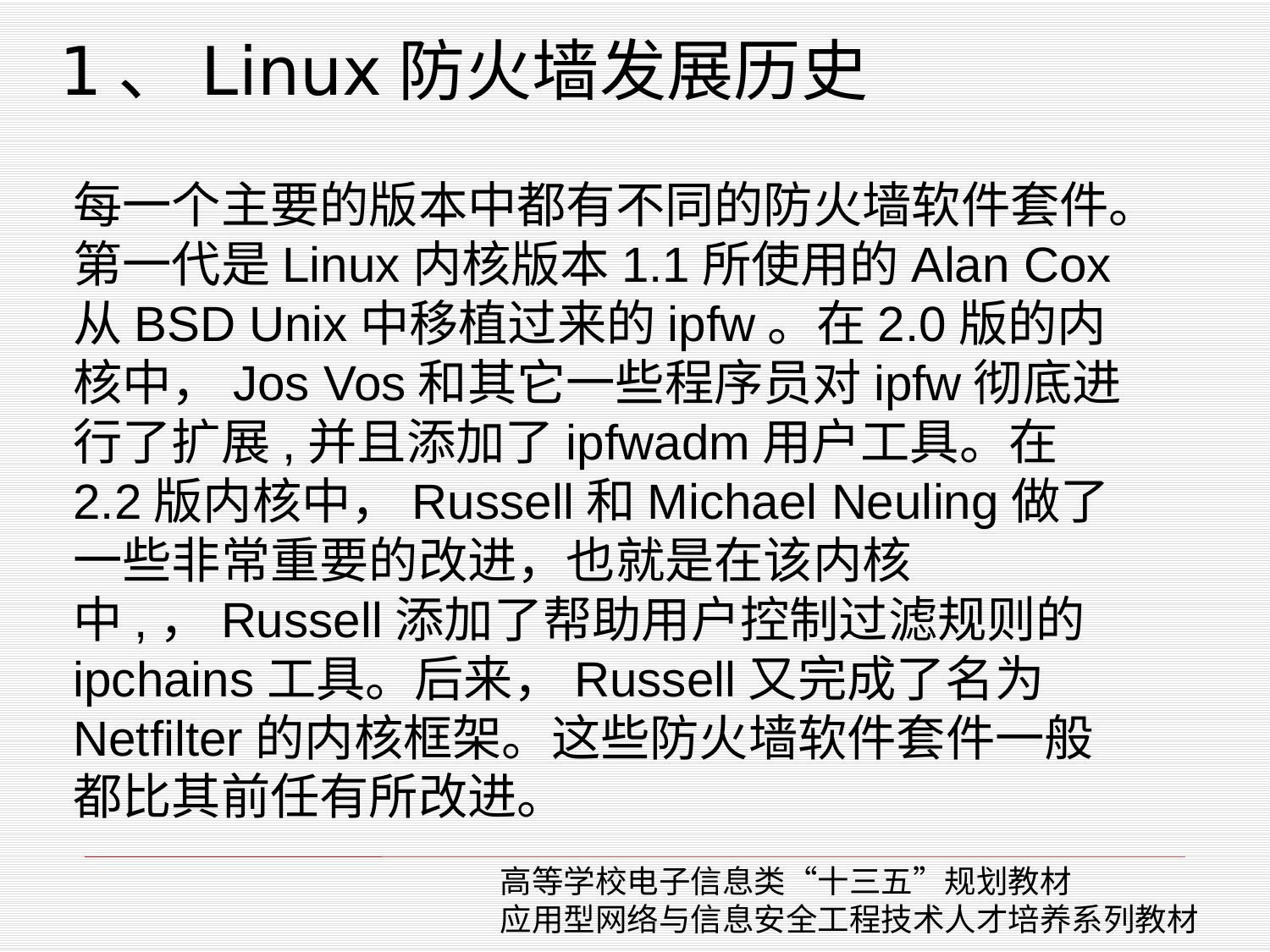

# 1、Linux防火墙发展历史
每一个主要的版本中都有不同的防火墙软件套件。第一代是Linux内核版本1.1所使用的Alan Cox从BSD Unix中移植过来的ipfw。在2.0版的内核中，Jos Vos和其它一些程序员对ipfw彻底进行了扩展,并且添加了ipfwadm用户工具。在2.2版内核中，Russell和Michael Neuling做了一些非常重要的改进，也就是在该内核中,，Russell添加了帮助用户控制过滤规则的ipchains工具。后来，Russell又完成了名为Netfilter的内核框架。这些防火墙软件套件一般都比其前任有所改进。
高等学校电子信息类“十三五”规划教材
应用型网络与信息安全工程技术人才培养系列教材